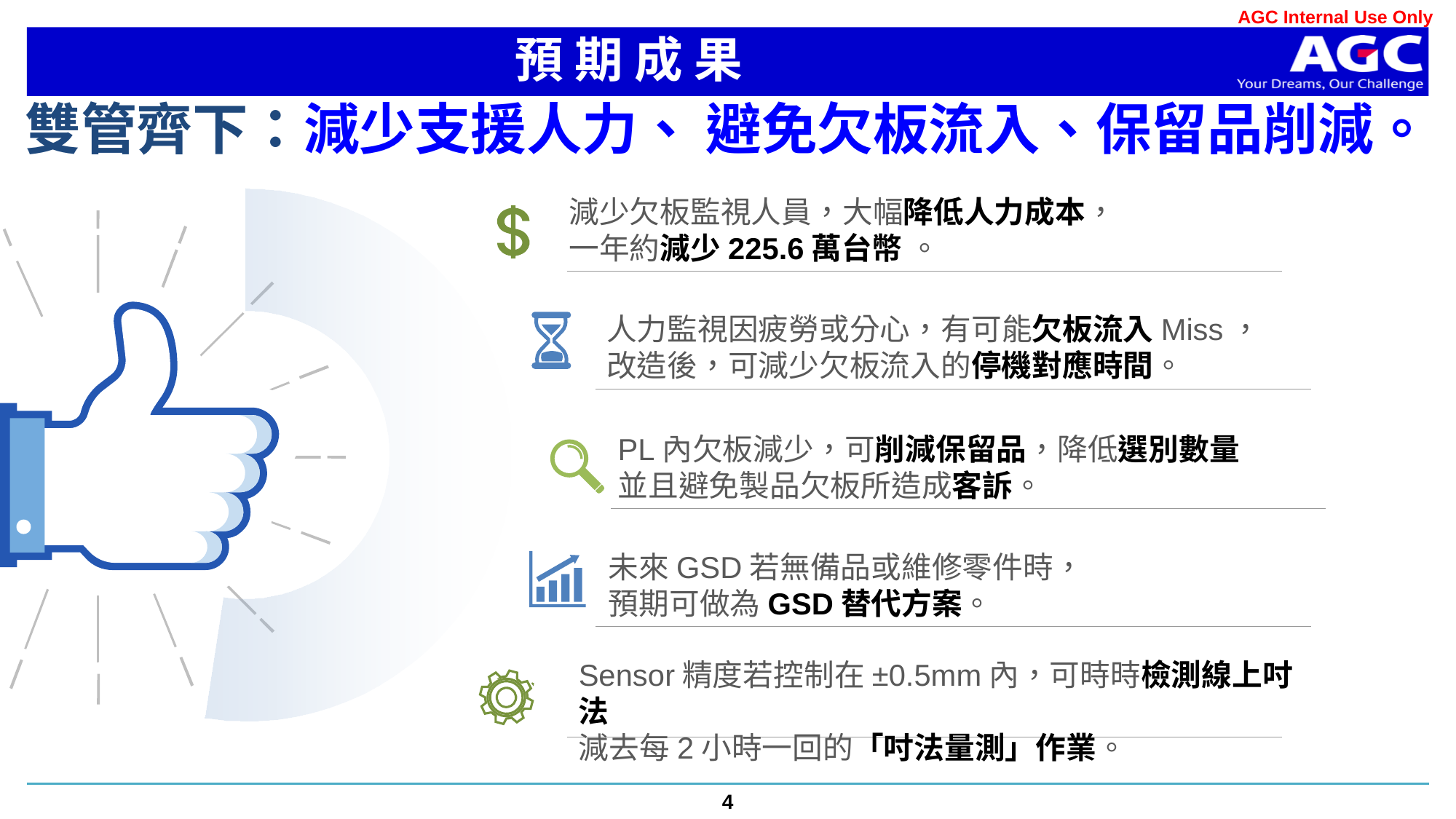

# 預 期 成 果
雙管齊下：減少支援人力、 避免欠板流入、保留品削減。
減少欠板監視人員，大幅降低人力成本，
一年約減少225.6萬台幣 。

人力監視因疲勞或分心，有可能欠板流入Miss，
改造後，可減少欠板流入的停機對應時間。

PL內欠板減少，可削減保留品，降低選別數量
並且避免製品欠板所造成客訴。

未來GSD若無備品或維修零件時，
預期可做為GSD替代方案。

Sensor精度若控制在±0.5mm內，可時時檢測線上吋法
減去每2小時一回的「吋法量測」作業。

4